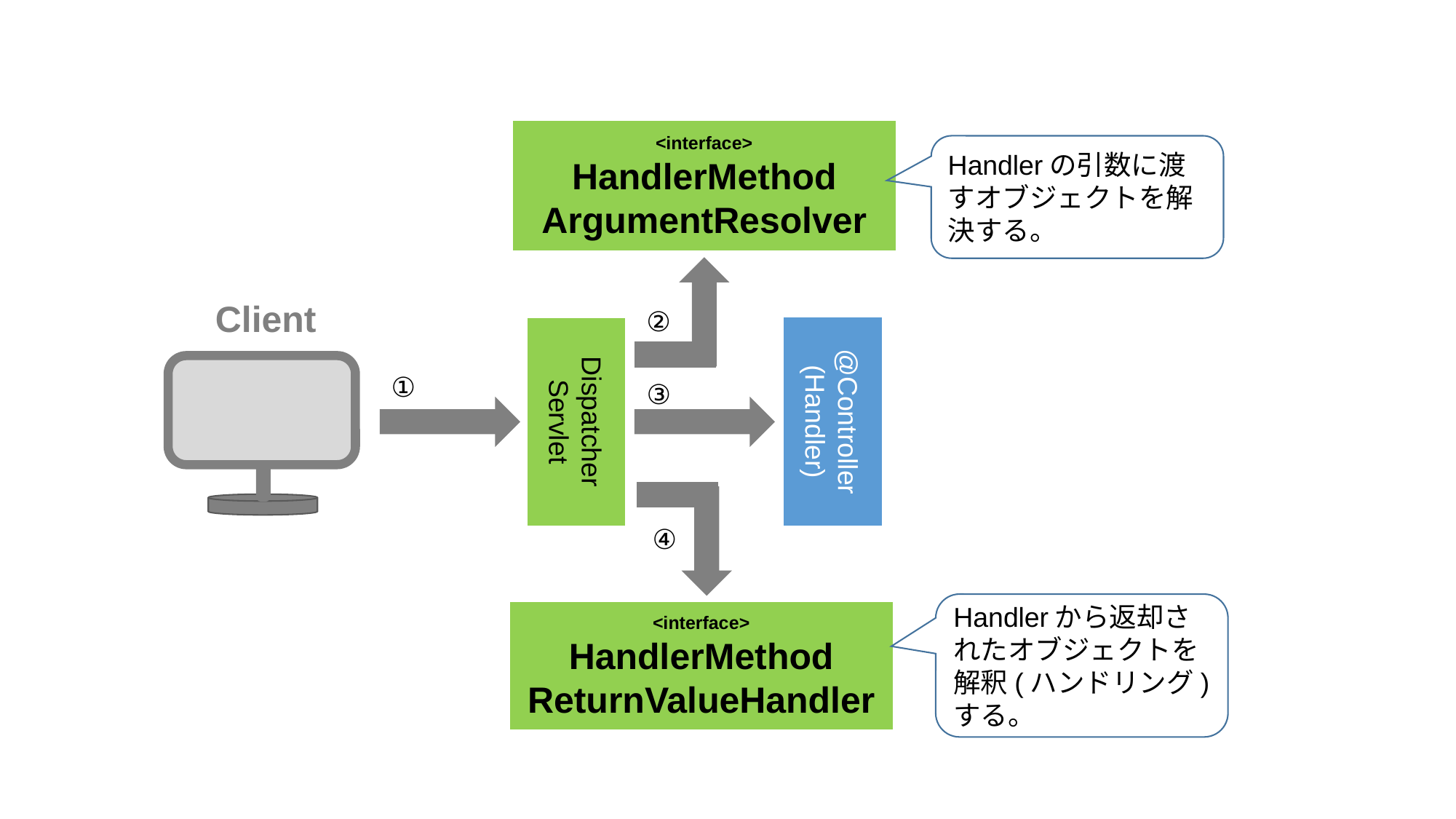

<interface>
HandlerMethod
ArgumentResolver
Handlerの引数に渡すオブジェクトを解決する。

Client
②
Dispatcher
Servlet

①
③
@Controller
(Handler)

<interface>
HandlerMethod
ReturnValueHandler

④

Handlerから返却されたオブジェクトを解釈(ハンドリング)する。